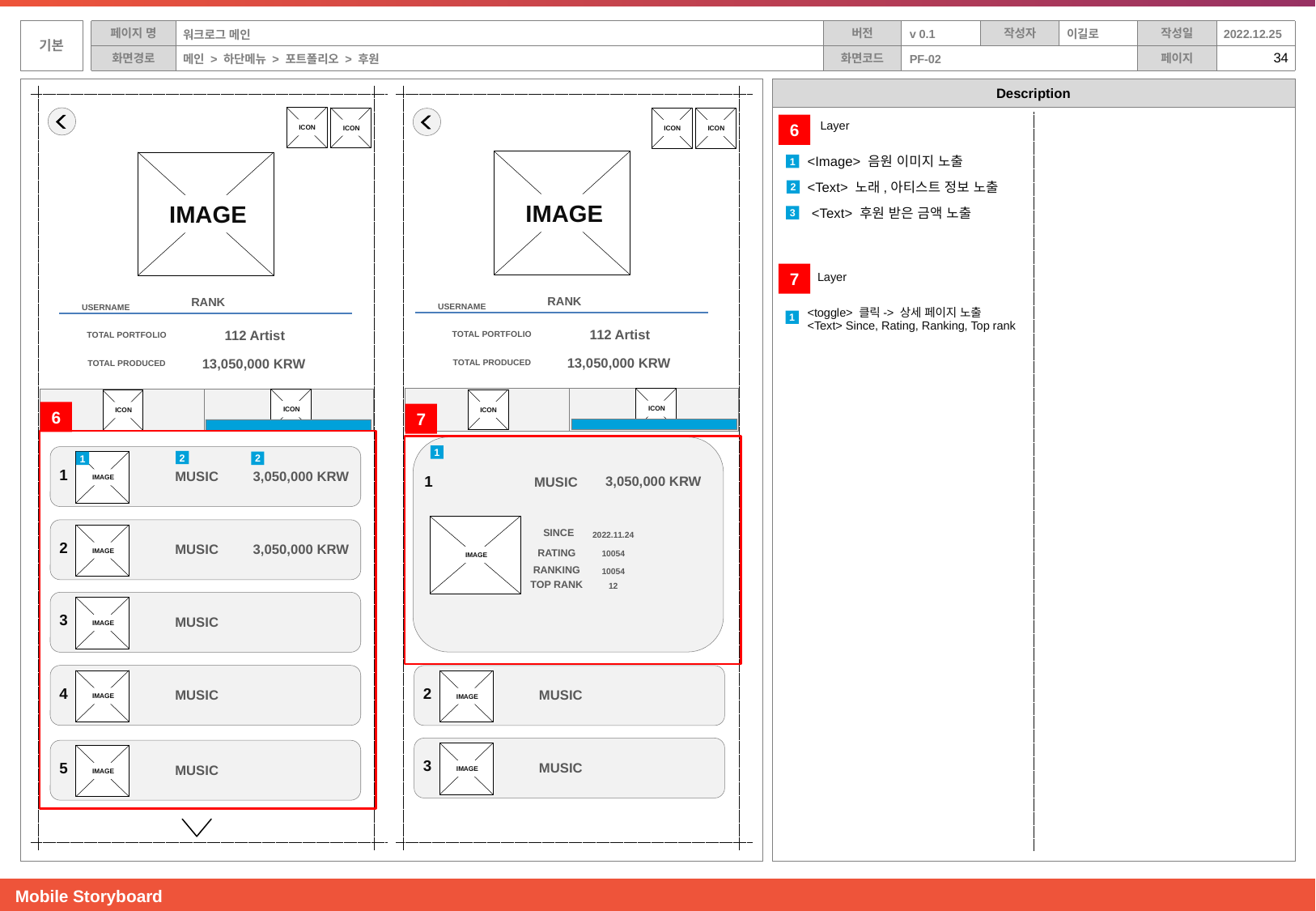

이길로
v 0.1
2022.12.25
워크로그 메인
메인 > 하단메뉴 > 포트폴리오 > 후원
PF-02

ICON

ICON

ICON

ICON

6

Layer

IMAGE

IMAGE
1
<Image> 음원 이미지 노출
2
<Text> 노래,아티스트 정보 노출
3
<Text> 후원 받은 금액 노출
7
Layer
RANK
RANK
USERNAME
USERNAME
<toggle> 클릭-> 상세 페이지 노출
<Text> Since, Rating, Ranking, Top rank
1
TOTAL PORTFOLIO
112 Artist
TOTAL PORTFOLIO
112 Artist
TOTAL PRODUCED
13,050,000 KRW
TOTAL PRODUCED
13,050,000 KRW

ICON

ICON

ICON

ICON
6
7

1

2
2
1

IMAGE
MUSIC
3,050,000 KRW
1
3,050,000 KRW
MUSIC
1

IMAGE

SINCE
2022.11.24

IMAGE
MUSIC
3,050,000 KRW
RATING
2
10054
RANKING
10054
TOP RANK
12

IMAGE
MUSIC
3

IMAGE

IMAGE
MUSIC
MUSIC
4
2

IMAGE

IMAGE
MUSIC
MUSIC
3
5